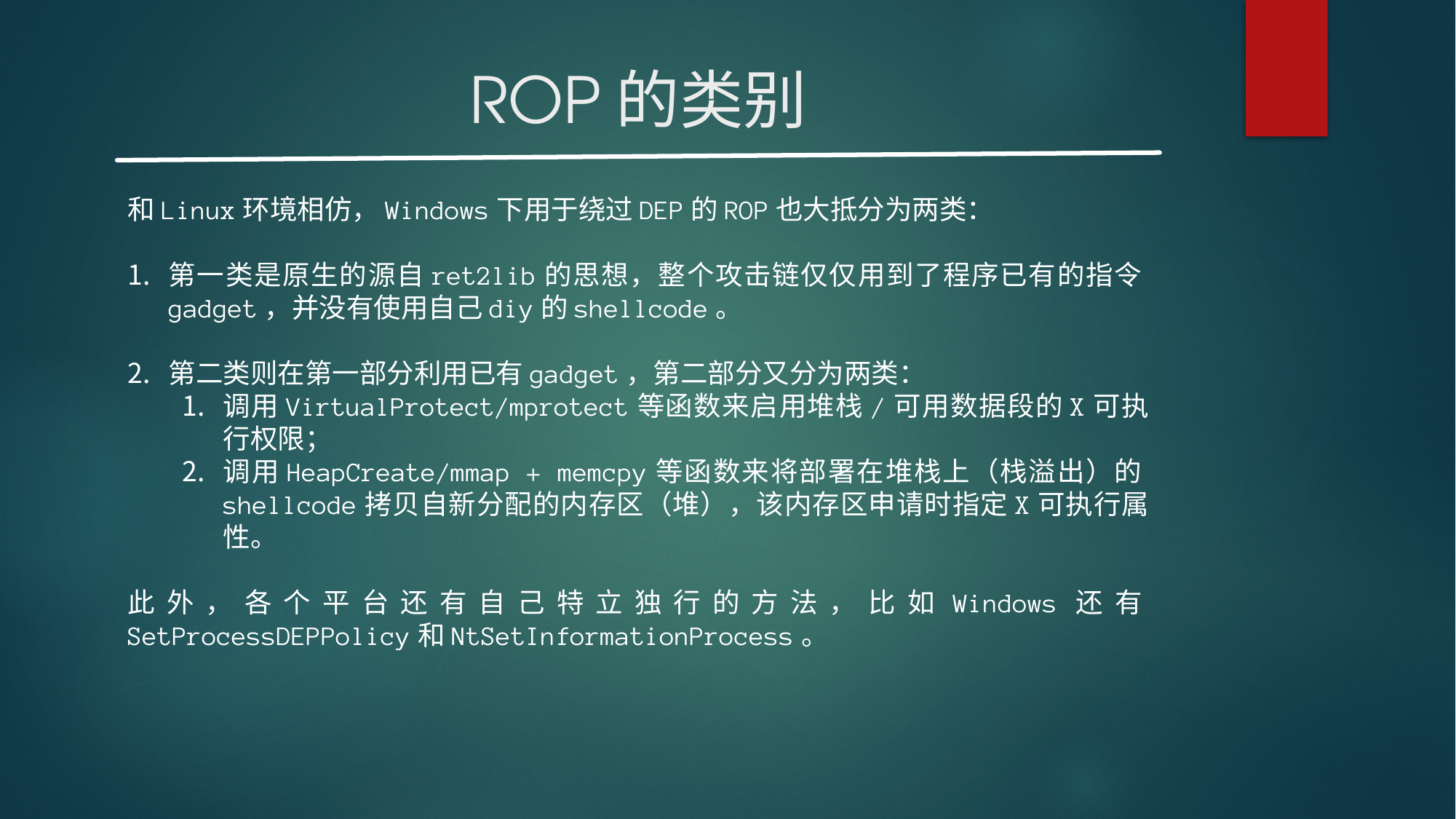

# ROP的类别
和Linux环境相仿，Windows下用于绕过DEP的ROP也大抵分为两类：

第一类是原生的源自ret2lib的思想，整个攻击链仅仅用到了程序已有的指令gadget，并没有使用自己diy的shellcode。

第二类则在第一部分利用已有gadget，第二部分又分为两类：
调用VirtualProtect/mprotect等函数来启用堆栈/可用数据段的X可执行权限；
调用HeapCreate/mmap + memcpy等函数来将部署在堆栈上（栈溢出）的shellcode拷贝自新分配的内存区（堆），该内存区申请时指定X可执行属性。

此外，各个平台还有自己特立独行的方法，比如Windows还有SetProcessDEPPolicy和NtSetInformationProcess。